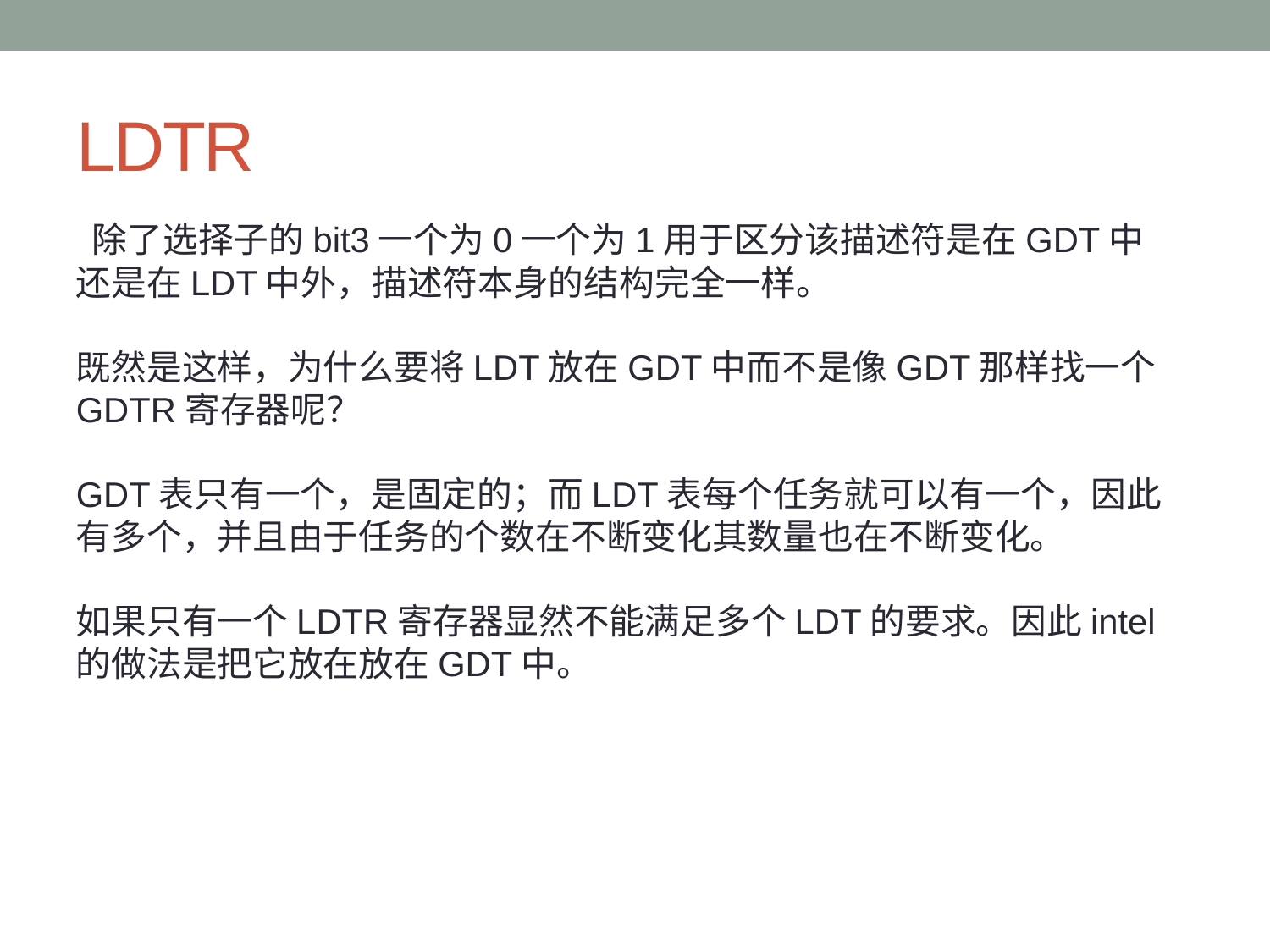

# LDTR
 除了选择子的bit3一个为0一个为1用于区分该描述符是在GDT中还是在LDT中外，描述符本身的结构完全一样。

既然是这样，为什么要将LDT放在GDT中而不是像GDT那样找一个GDTR寄存器呢？

GDT表只有一个，是固定的；而LDT表每个任务就可以有一个，因此有多个，并且由于任务的个数在不断变化其数量也在不断变化。

如果只有一个LDTR寄存器显然不能满足多个LDT的要求。因此intel的做法是把它放在放在GDT中。